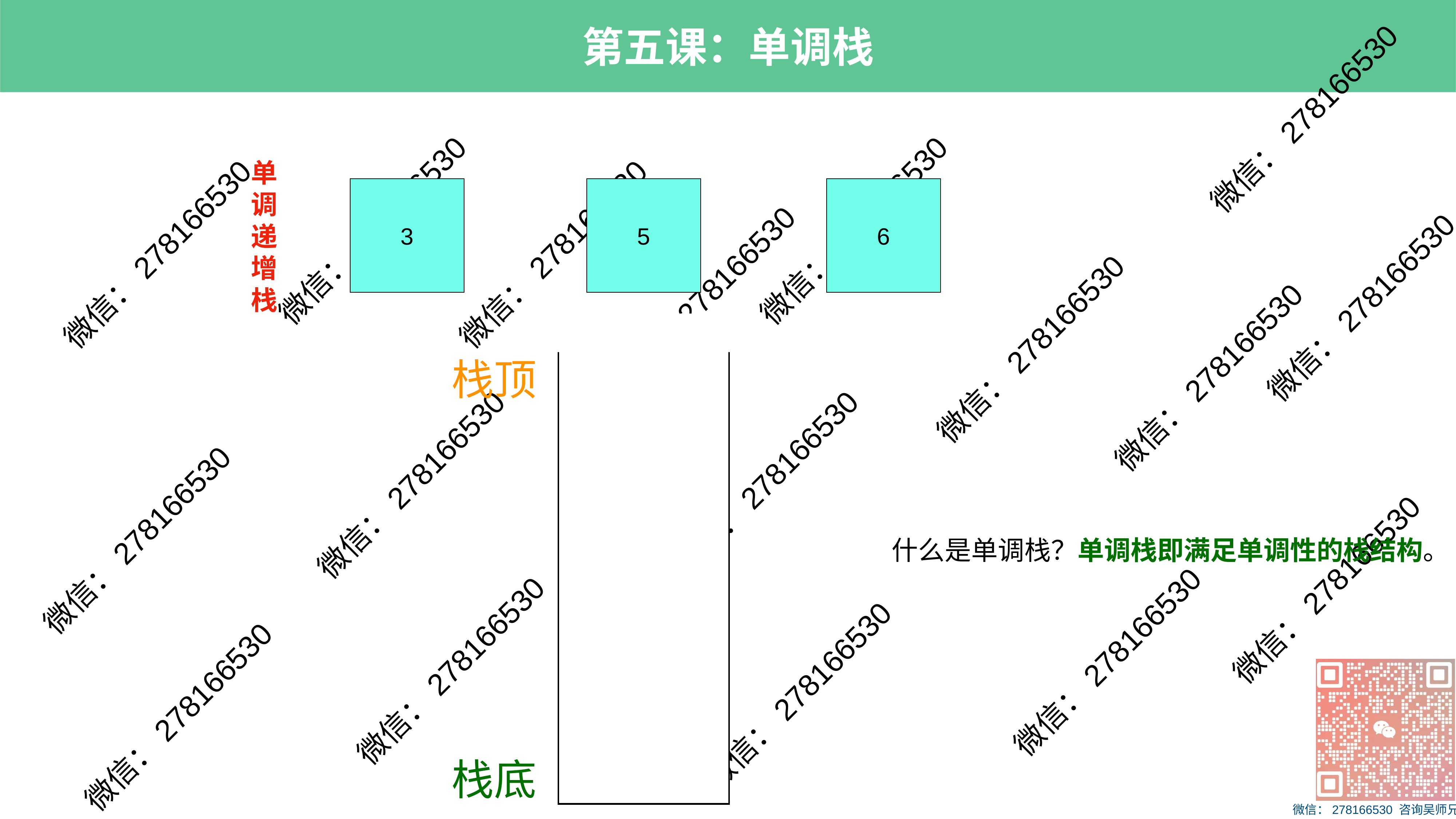

单
调
递
增
栈
3
5
6

栈顶
什么是单调栈？单调栈即满足单调性的栈结构。
栈底